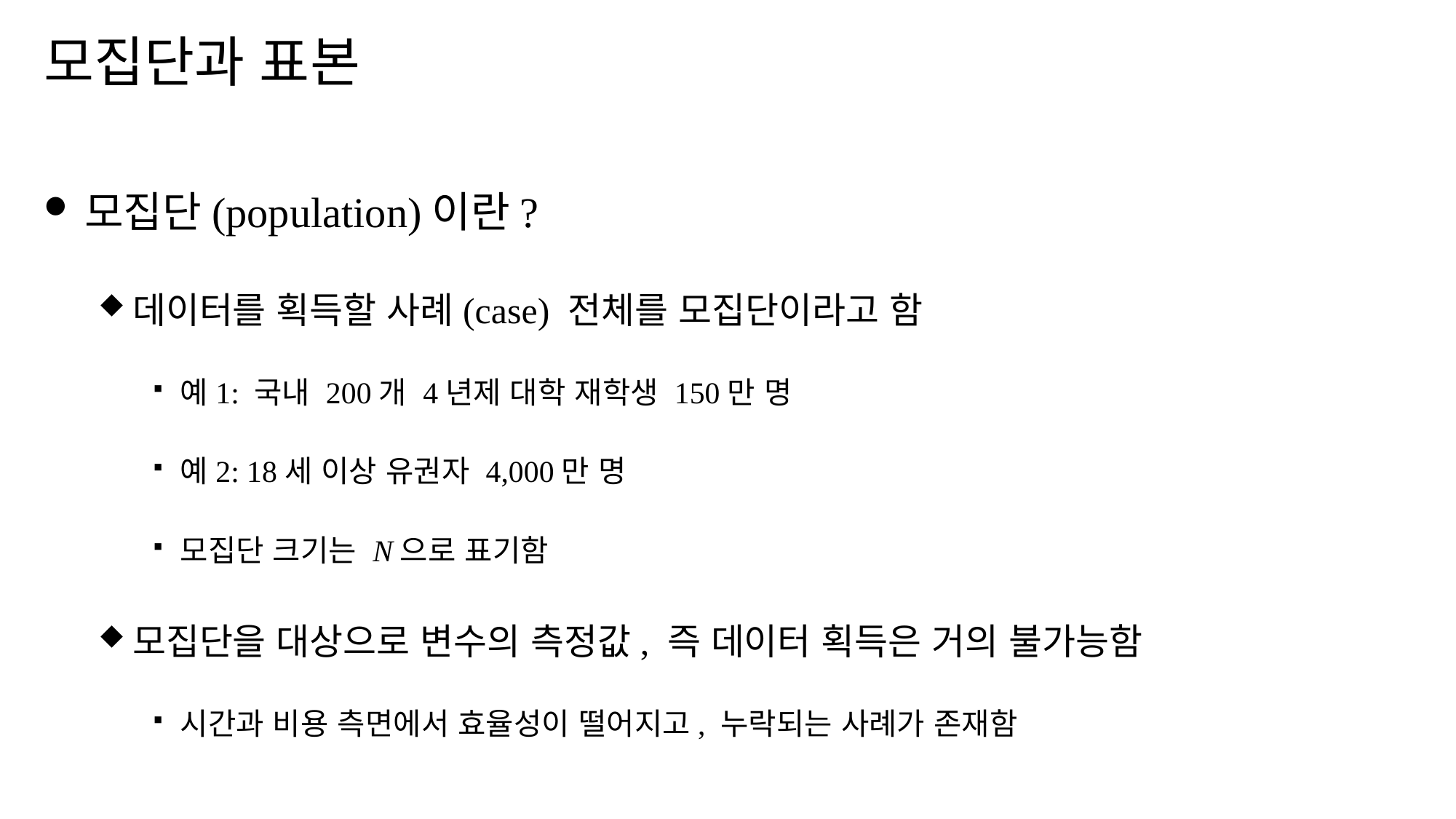

# 모집단과 표본
모집단(population)이란?
데이터를 획득할 사례(case) 전체를 모집단이라고 함
예1: 국내 200개 4년제 대학 재학생 150만 명
예2: 18세 이상 유권자 4,000만 명
모집단 크기는 N으로 표기함
모집단을 대상으로 변수의 측정값, 즉 데이터 획득은 거의 불가능함
시간과 비용 측면에서 효율성이 떨어지고, 누락되는 사례가 존재함